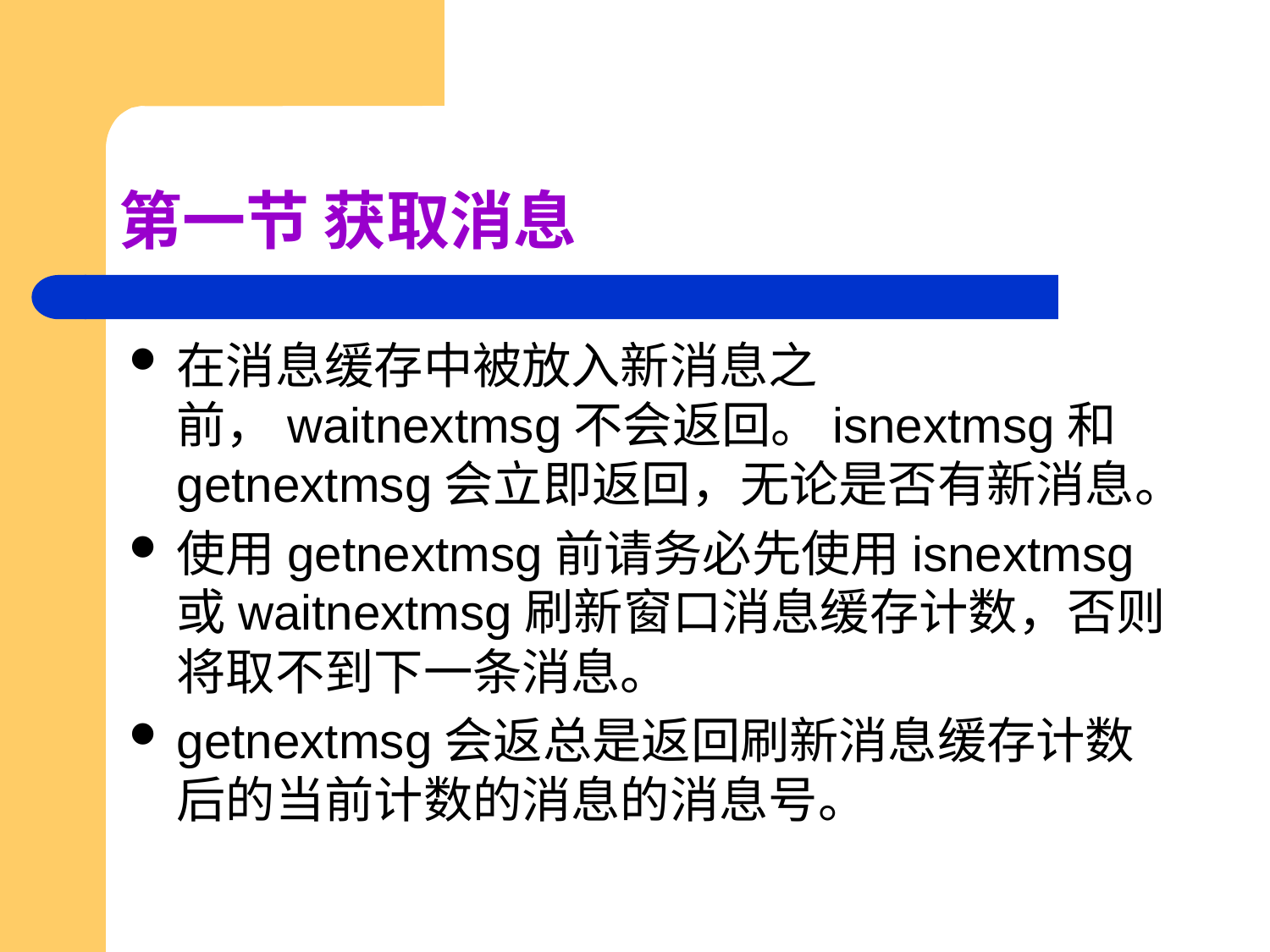

# 第一节 获取消息
在消息缓存中被放入新消息之前，waitnextmsg不会返回。isnextmsg和getnextmsg会立即返回，无论是否有新消息。
使用getnextmsg前请务必先使用isnextmsg或waitnextmsg刷新窗口消息缓存计数，否则将取不到下一条消息。
getnextmsg会返总是返回刷新消息缓存计数后的当前计数的消息的消息号。